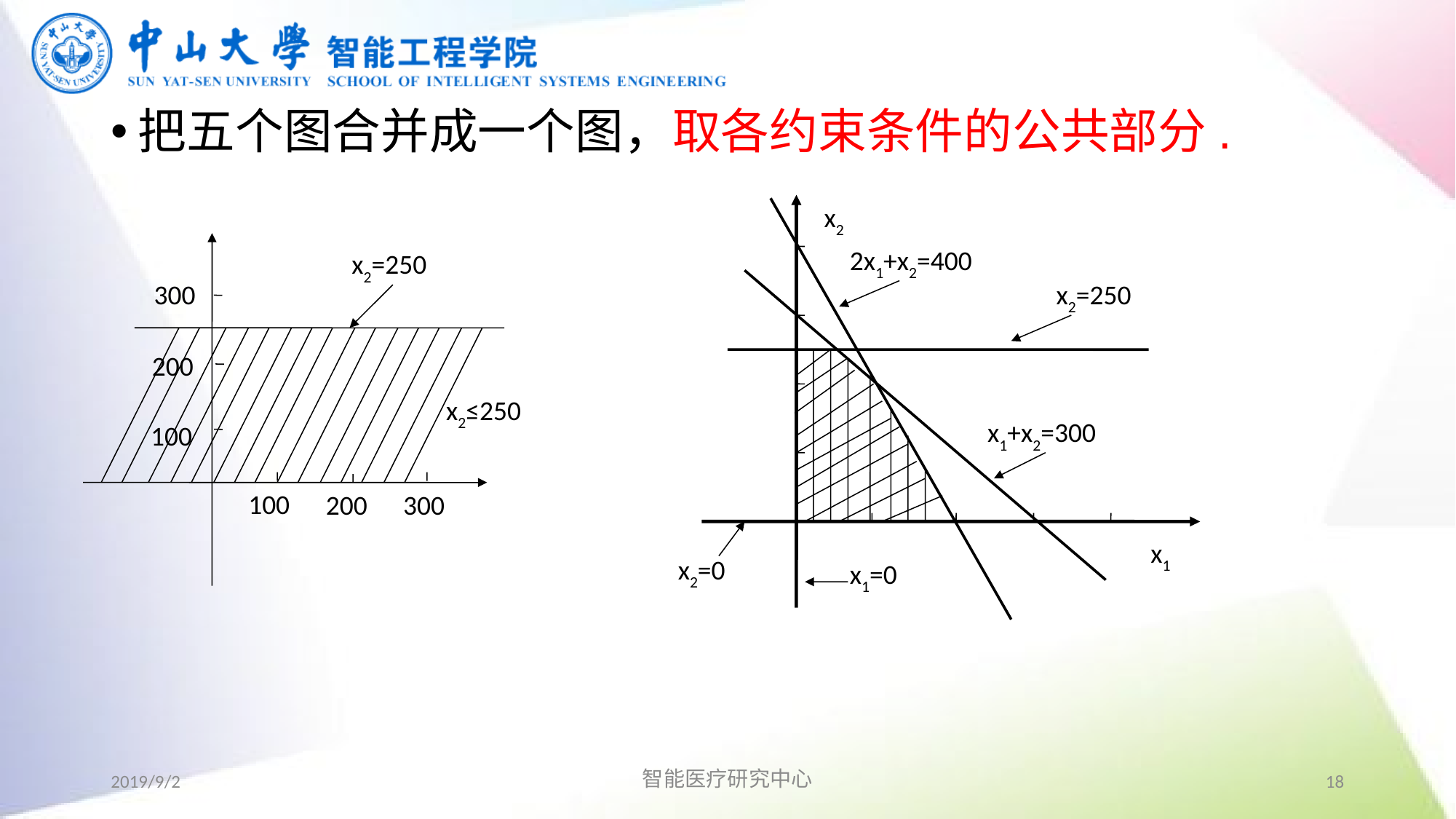

把五个图合并成一个图，取各约束条件的公共部分.

x2

2x1+x2=400

x2=250

x1+x2=300

x1
x2=0
x1=0

x2=250
300

200

x2≤250
100

100

200
300
2019/9/2
智能医疗研究中心
18